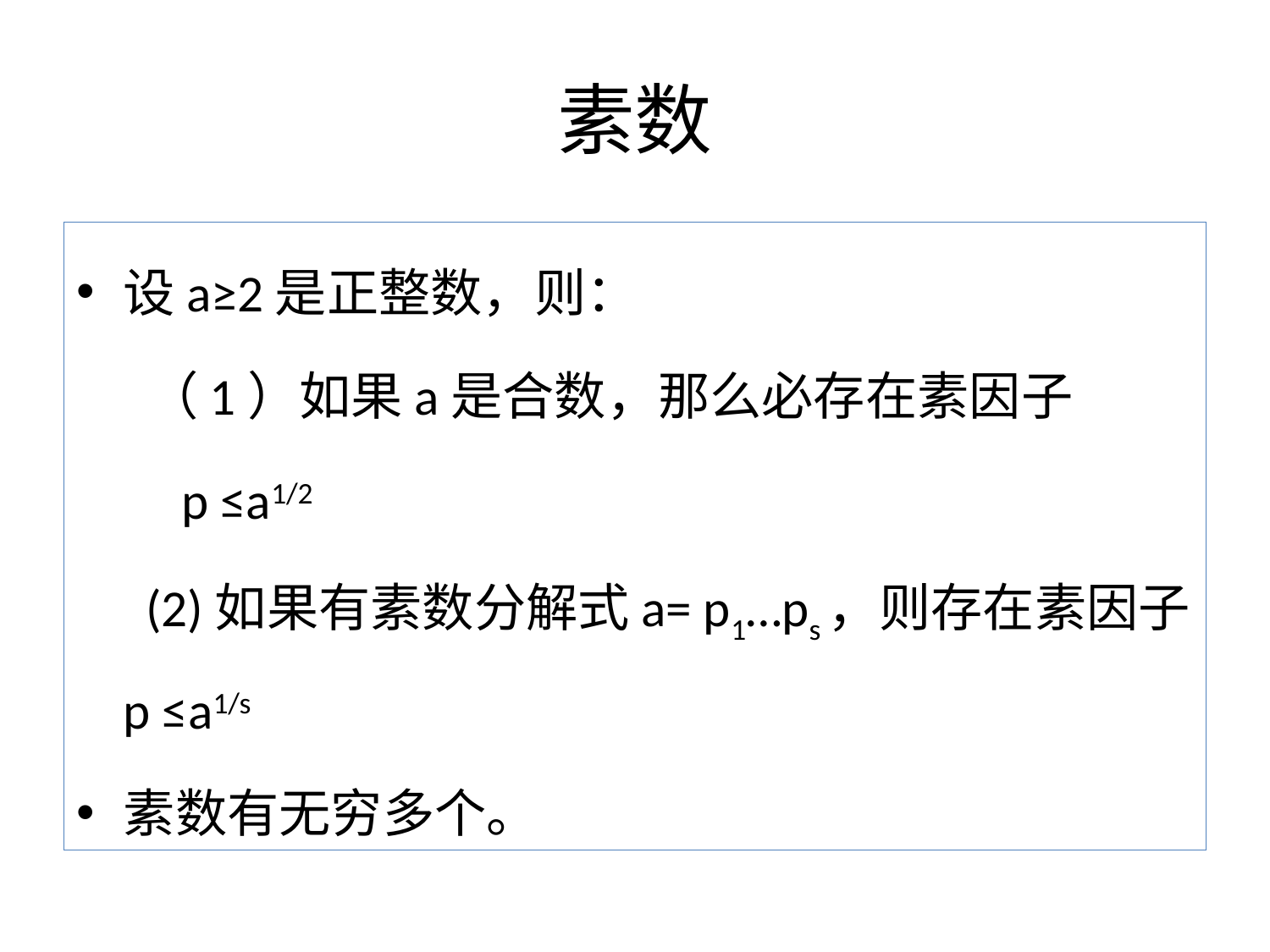

# 素数
设a≥2是正整数，则：
	 （1）如果a是合数，那么必存在素因子
    	     p ≤a1/2
      (2)如果有素数分解式a= p1…ps，则存在素因子p ≤a1/s
素数有无穷多个。